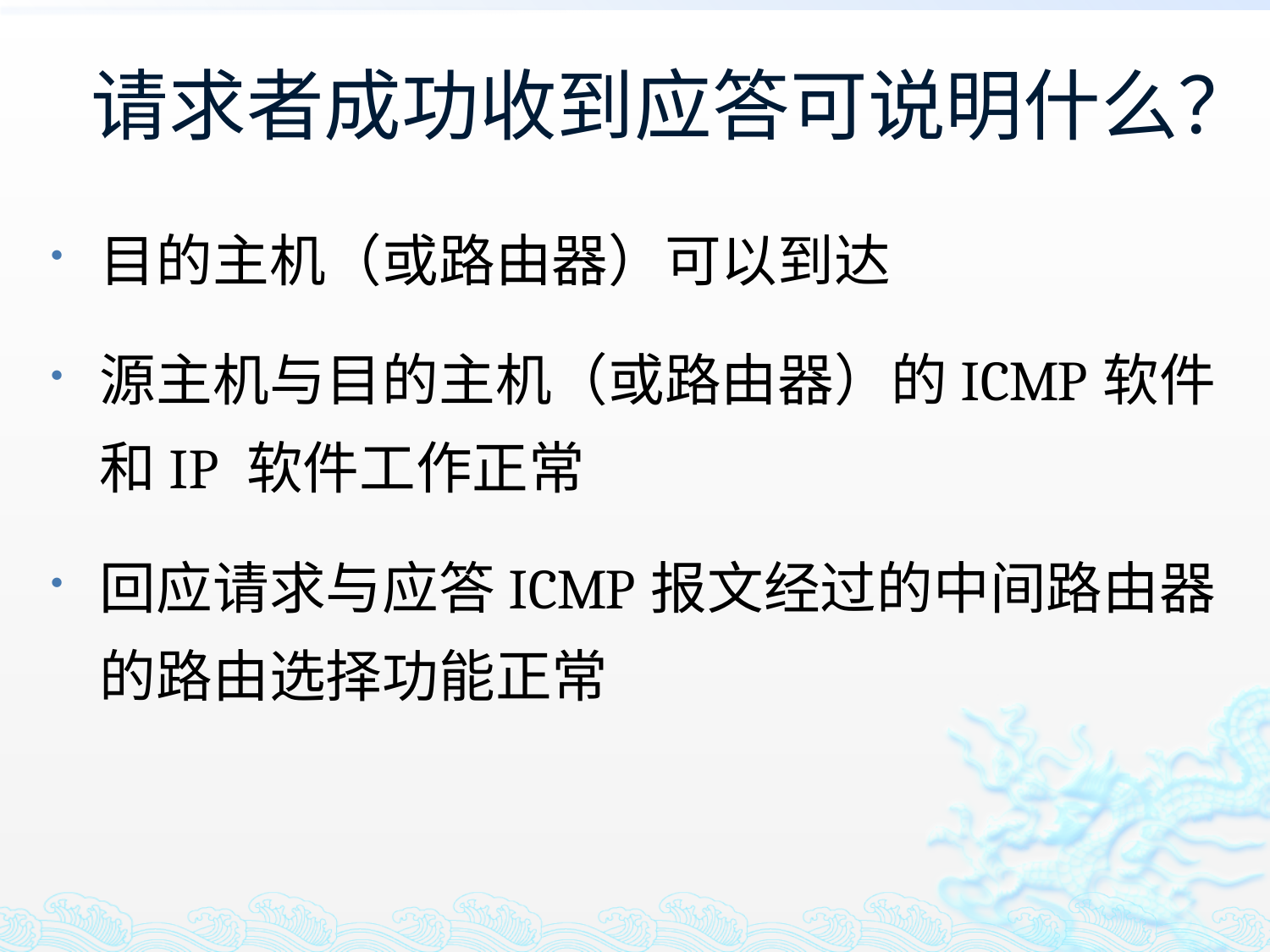

# 请求者成功收到应答可说明什么？
目的主机（或路由器）可以到达
源主机与目的主机（或路由器）的ICMP软件和IP 软件工作正常
回应请求与应答ICMP报文经过的中间路由器的路由选择功能正常